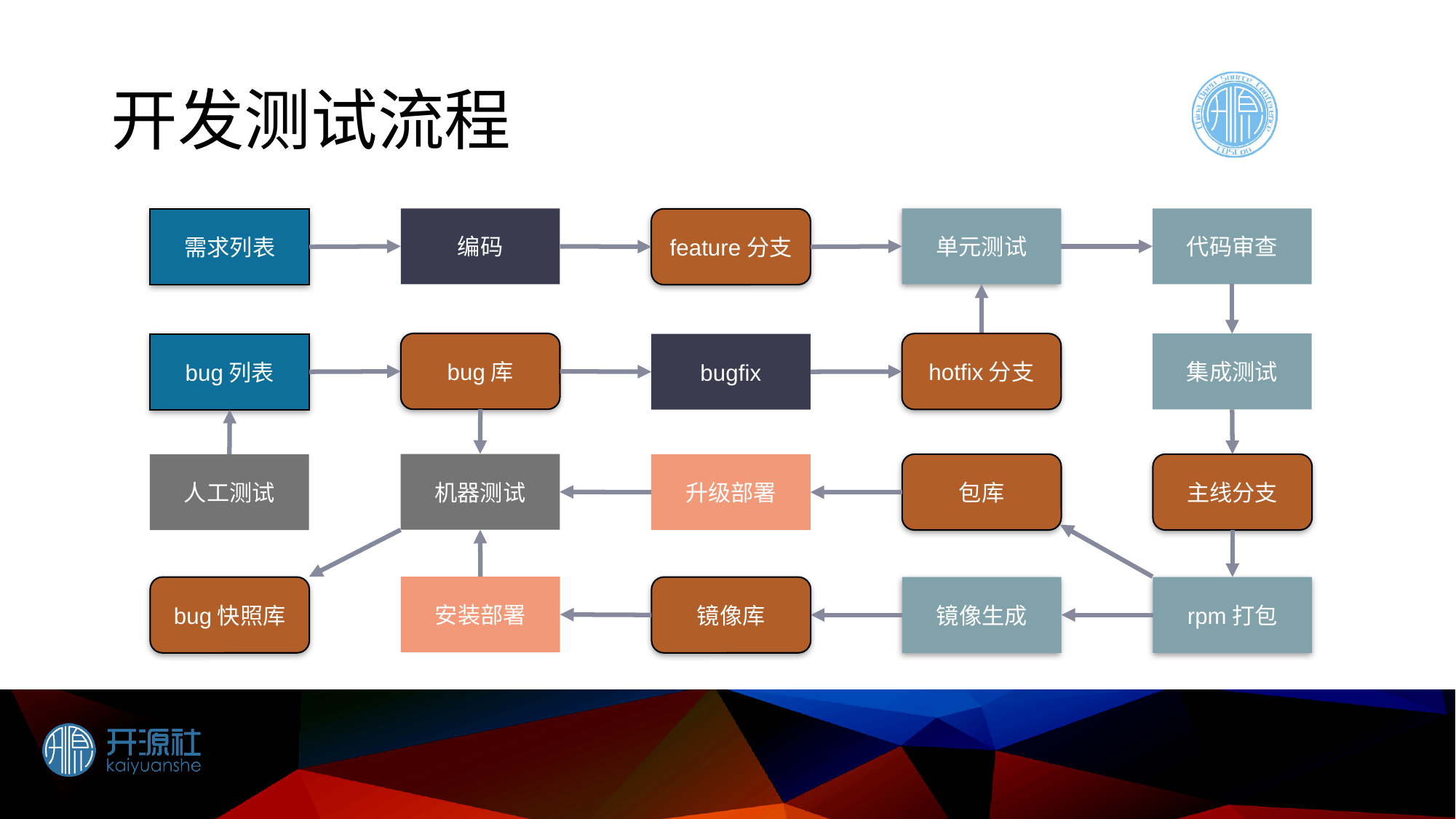

# 开发测试流程
编码
单元测试
代码审查
需求列表
feature分支
bug库
hotfix分支
集成测试
bug列表
bugfix
机器测试
包库
主线分支
人工测试
升级部署
安装部署
bug快照库
镜像库
镜像生成
rpm打包